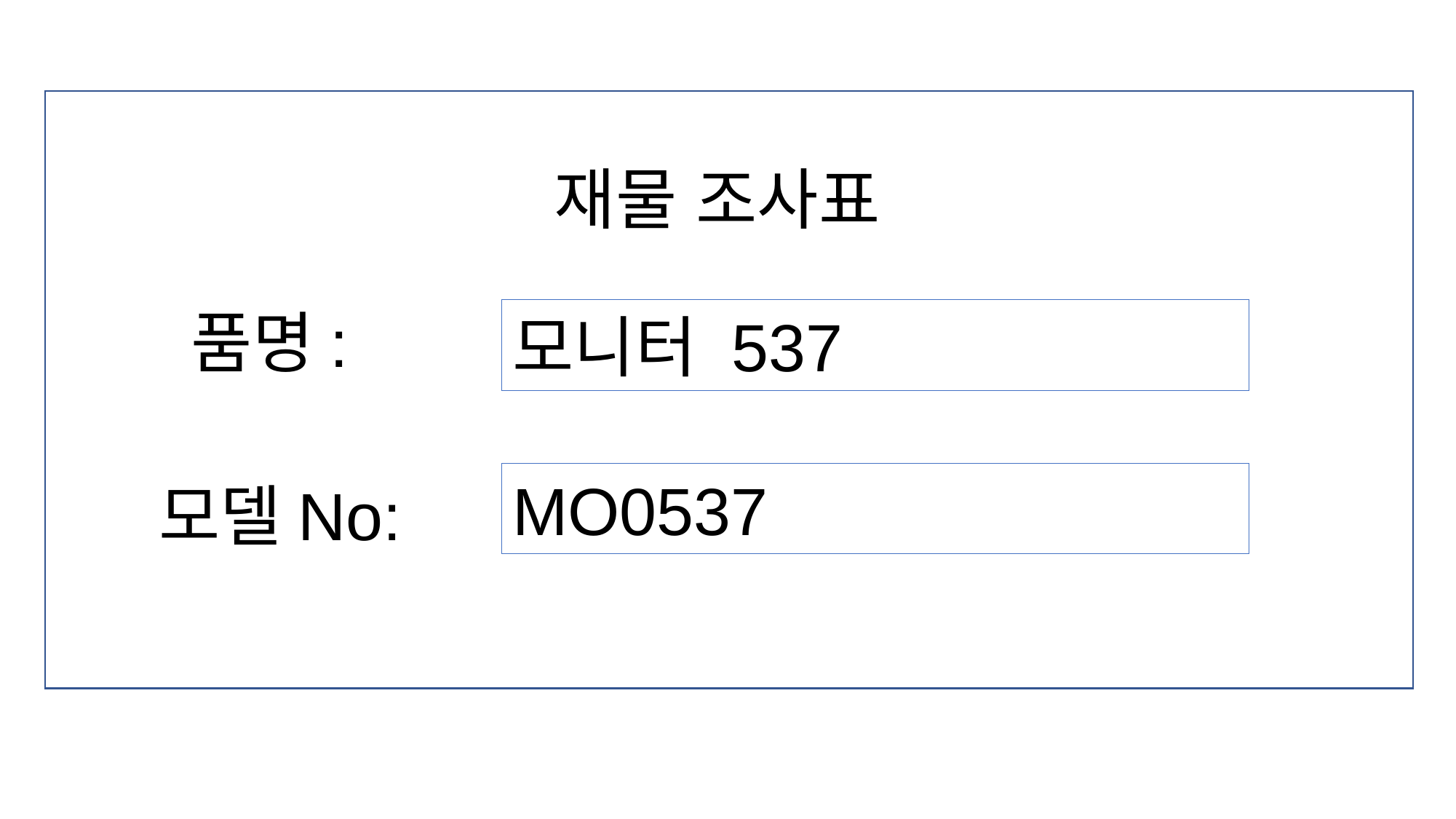

재물 조사표
품명:
모니터 537
MO0537
모델No: